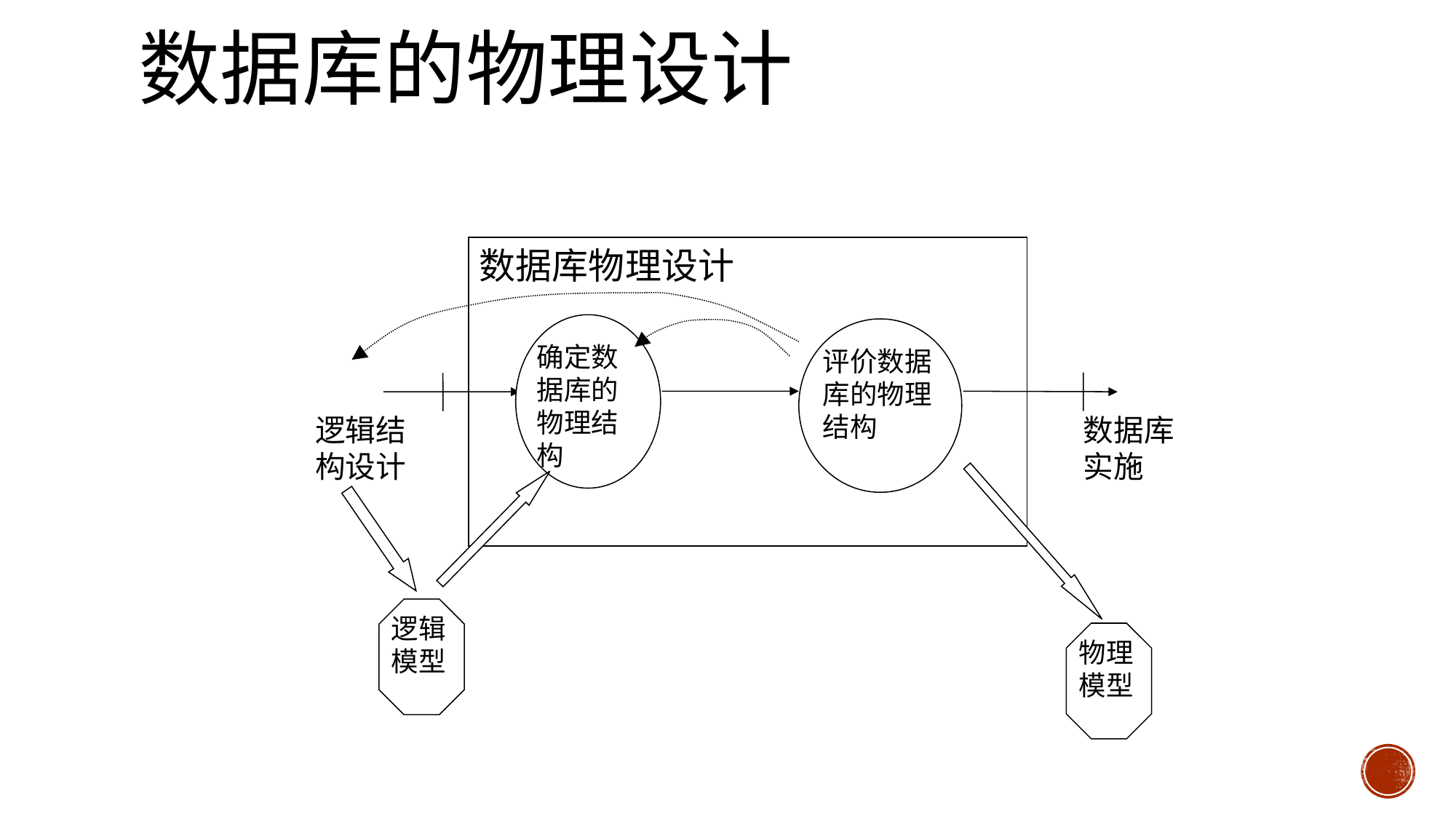

# 数据库的物理设计

数据库物理设计
确定数据库的物理结构

评价数据库的物理结构

逻辑结
构设计
数据库
实施

物理
模型

逻辑
模型
29